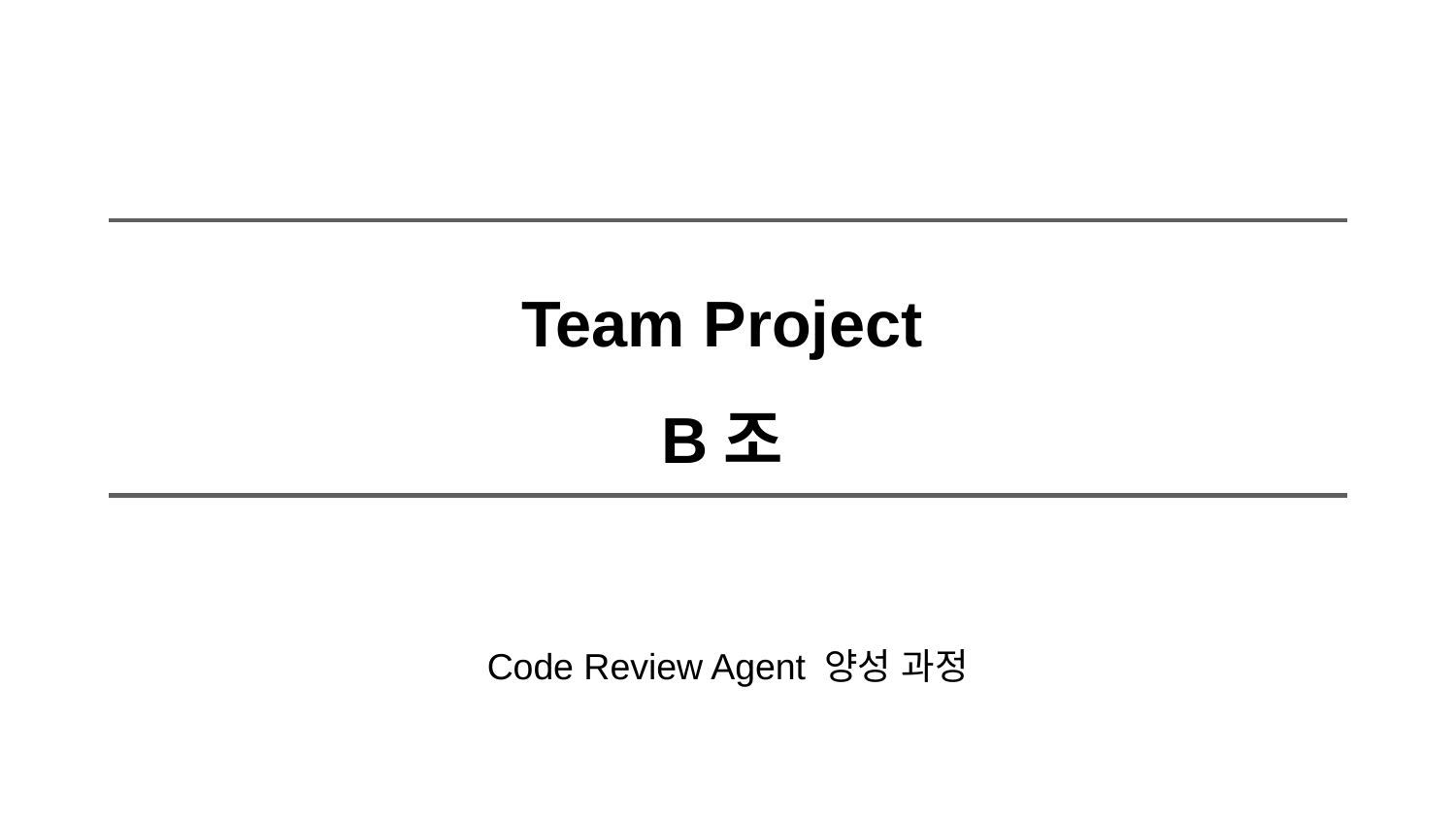

Team Project
B조
Code Review Agent 양성 과정